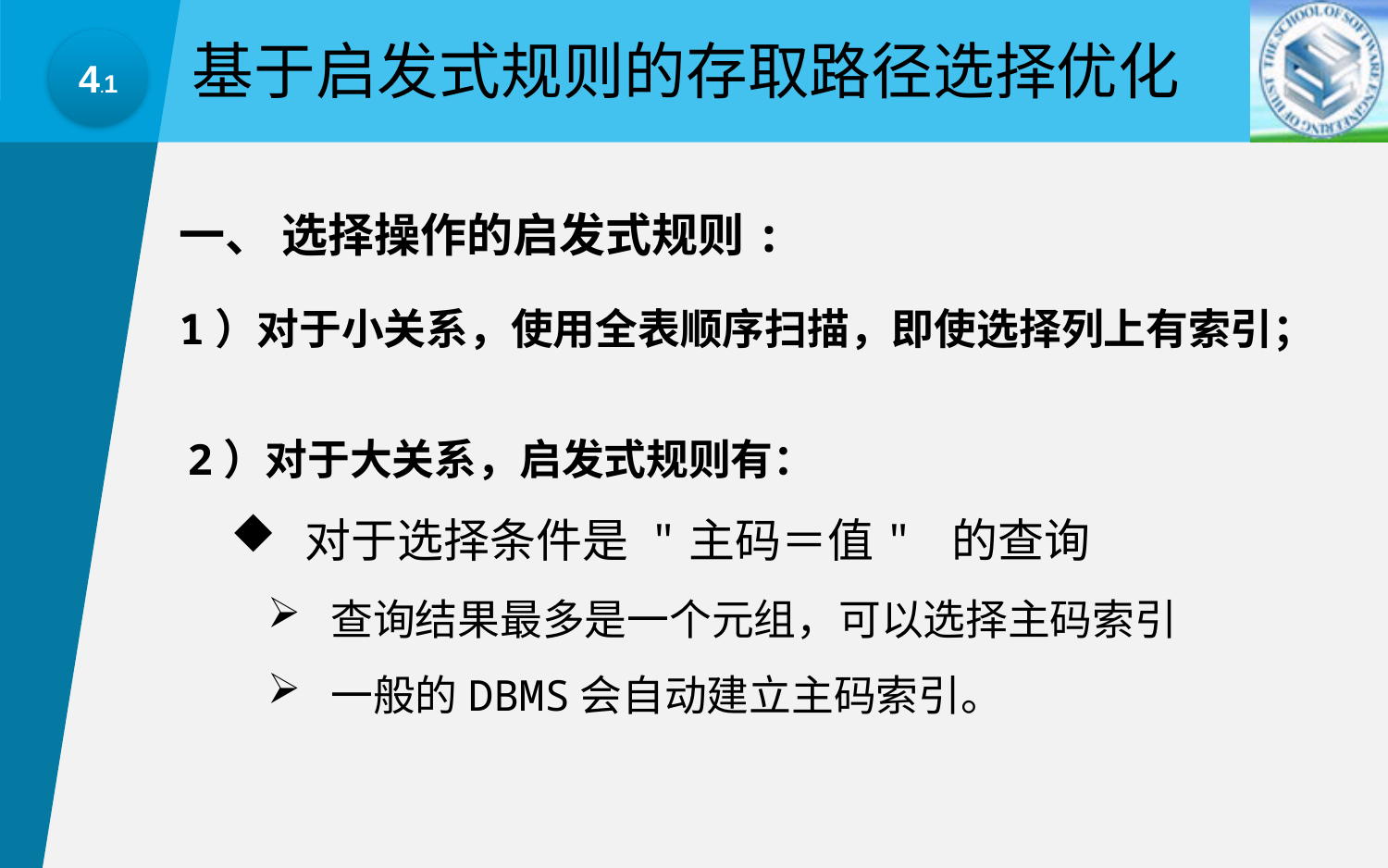

基于启发式规则的存取路径选择优化
4.1
一、 选择操作的启发式规则:
1）对于小关系，使用全表顺序扫描，即使选择列上有索引；
 2）对于大关系，启发式规则有：
 对于选择条件是 "主码＝值" 的查询
  查询结果最多是一个元组，可以选择主码索引
  一般的DBMS会自动建立主码索引。